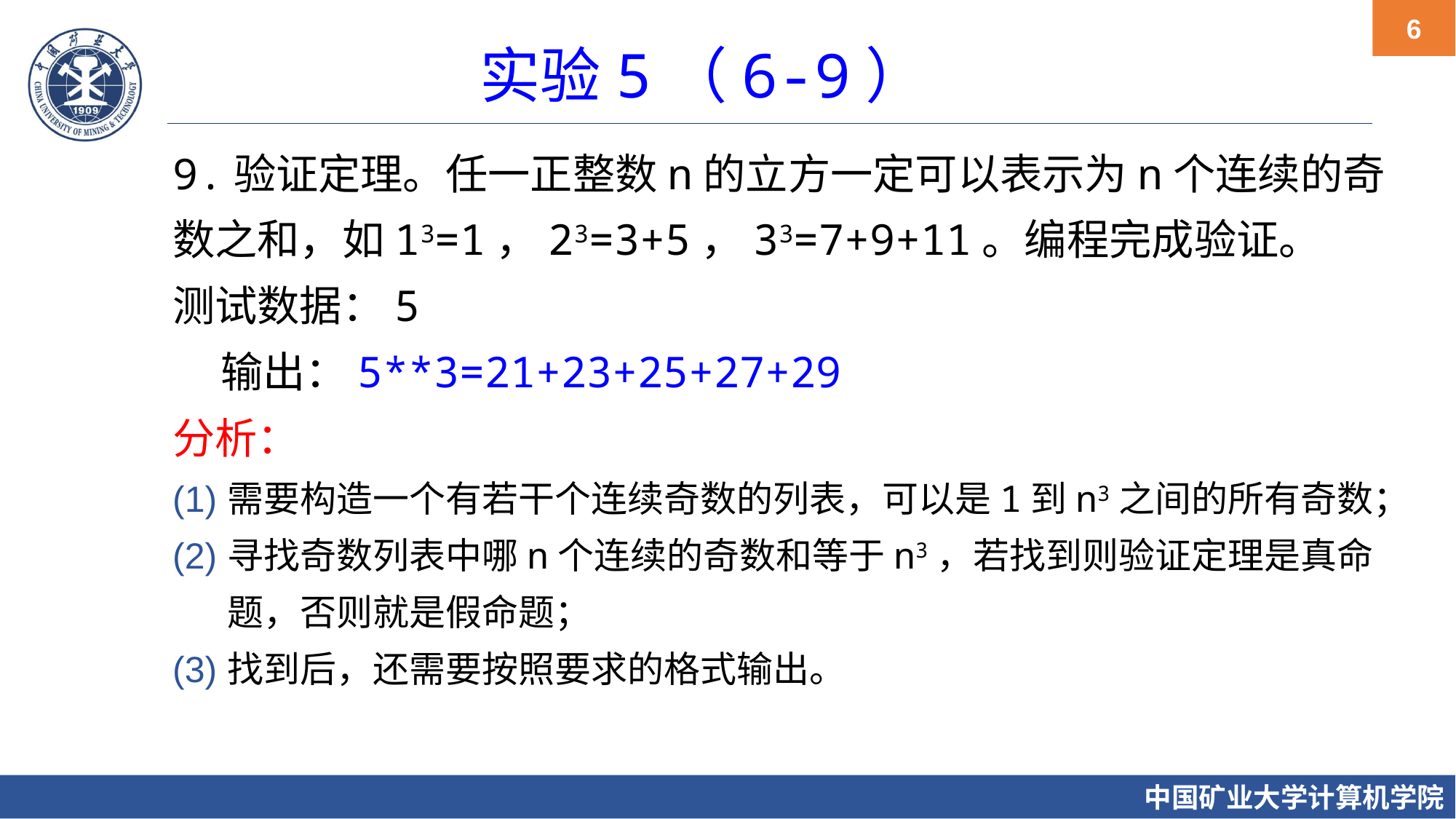

实验5（6-9）

9.验证定理。任一正整数n的立方一定可以表示为n个连续的奇数之和，如13=1，23=3+5，33=7+9+11。编程完成验证。
测试数据：5
    输出：5**3=21+23+25+27+29
分析：
需要构造一个有若干个连续奇数的列表，可以是1到n3之间的所有奇数；
寻找奇数列表中哪n个连续的奇数和等于n3，若找到则验证定理是真命题，否则就是假命题；
找到后，还需要按照要求的格式输出。